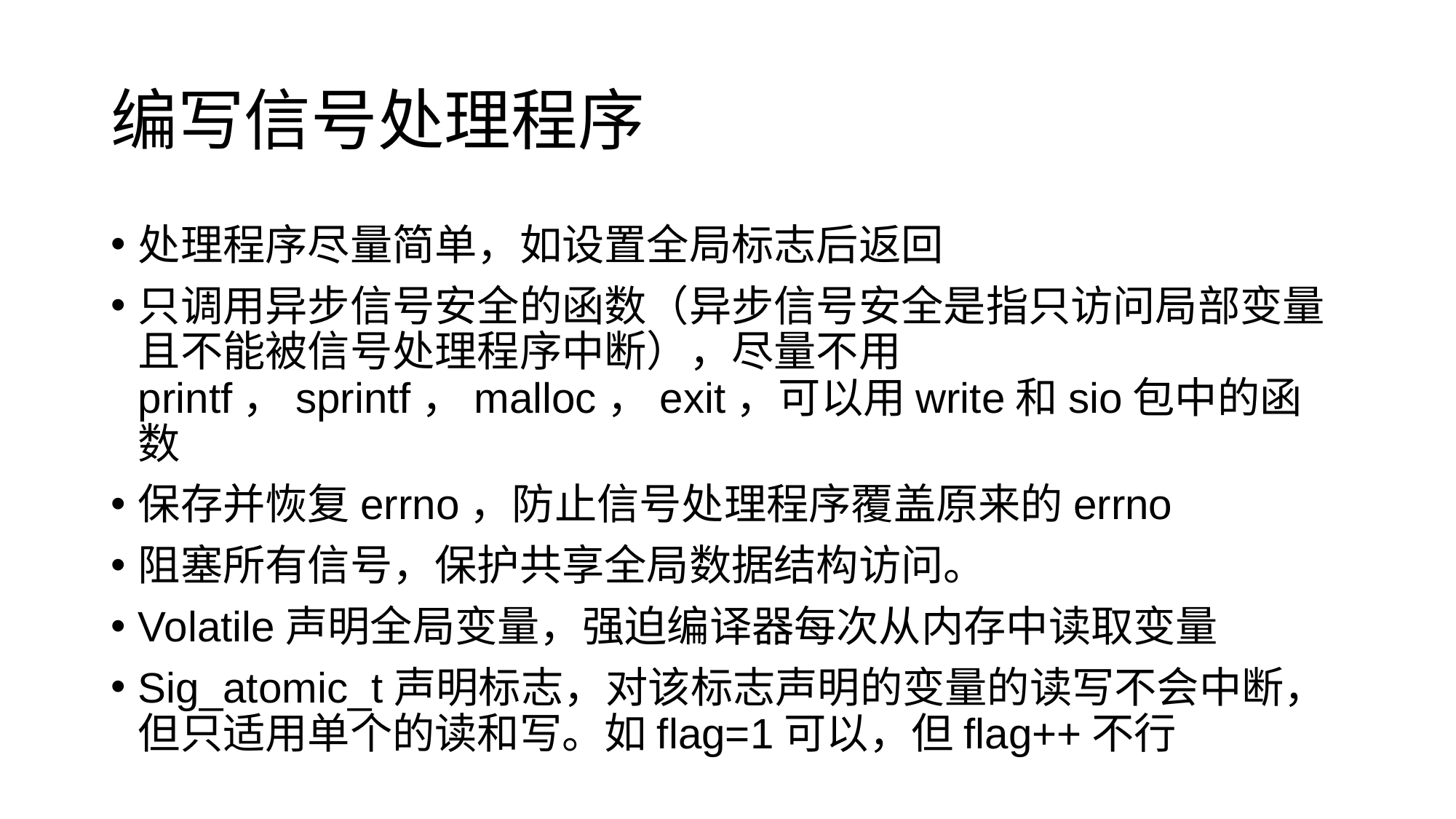

# 编写信号处理程序
处理程序尽量简单，如设置全局标志后返回
只调用异步信号安全的函数（异步信号安全是指只访问局部变量且不能被信号处理程序中断），尽量不用printf，sprintf，malloc，exit，可以用write和sio包中的函数
保存并恢复errno，防止信号处理程序覆盖原来的errno
阻塞所有信号，保护共享全局数据结构访问。
Volatile声明全局变量，强迫编译器每次从内存中读取变量
Sig_atomic_t声明标志，对该标志声明的变量的读写不会中断，但只适用单个的读和写。如flag=1可以，但flag++不行